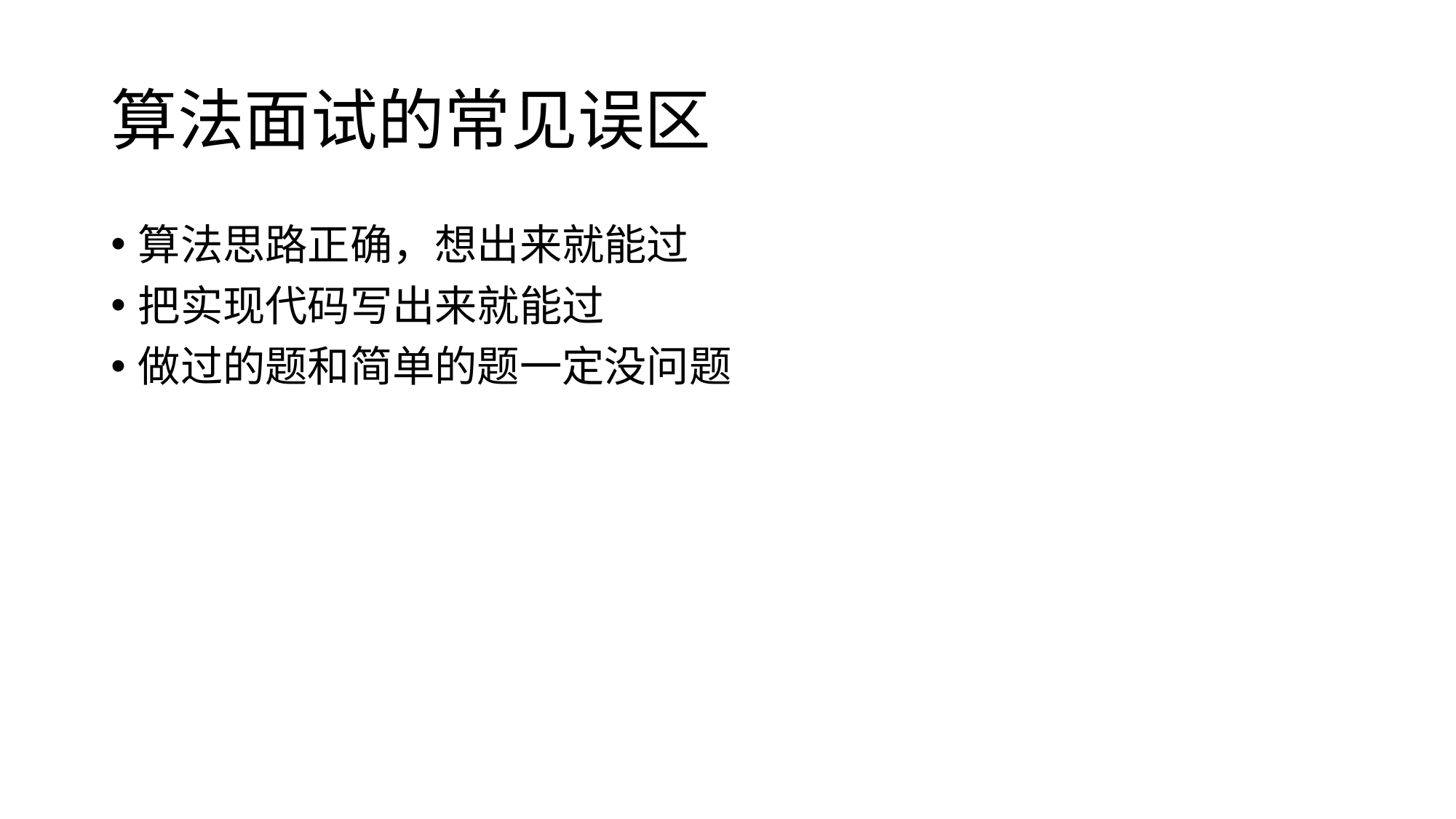

# 算法面试的常见误区
算法思路正确，想出来就能过
把实现代码写出来就能过
做过的题和简单的题一定没问题